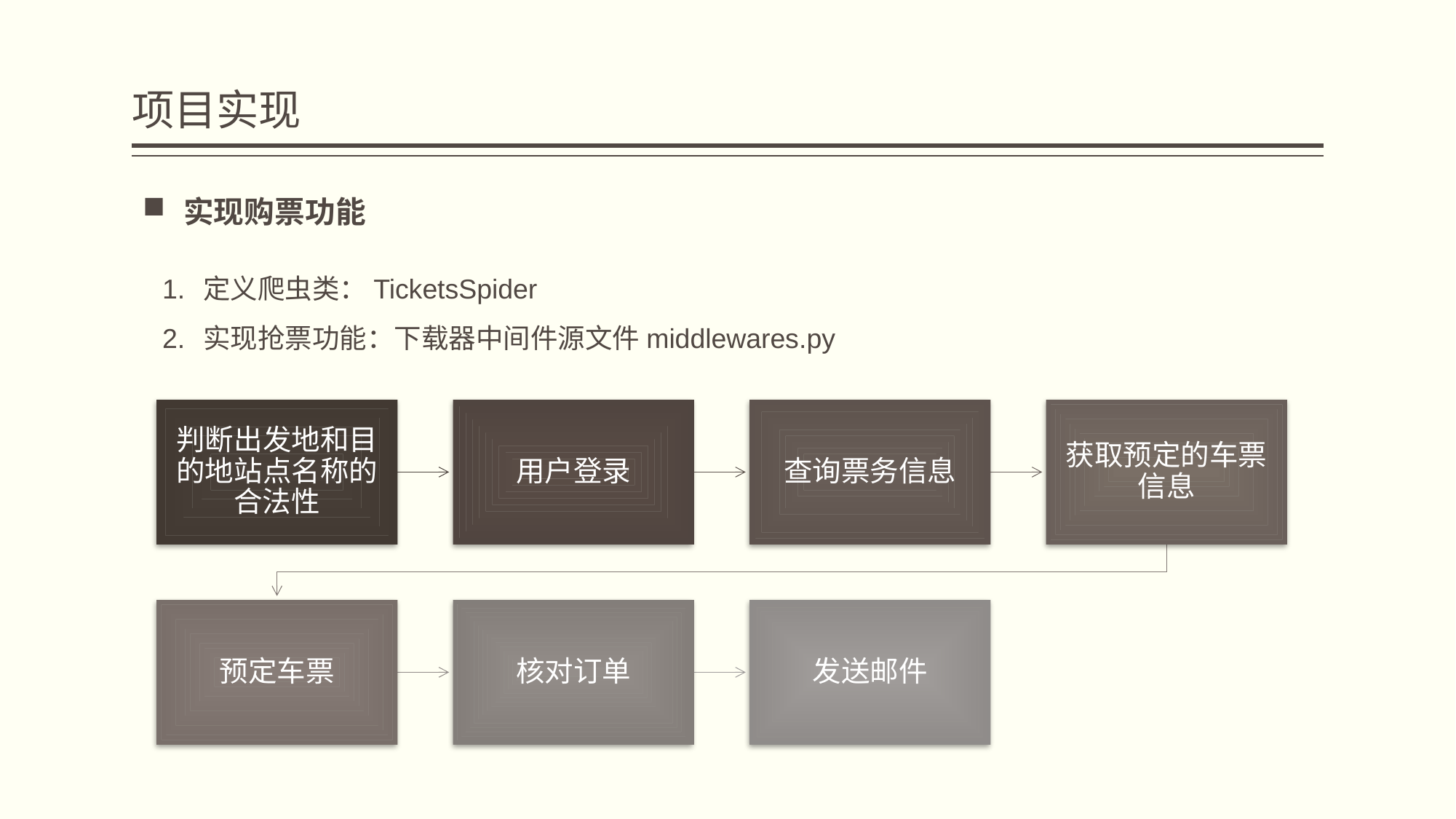

# 项目实现
实现购票功能
定义爬虫类：TicketsSpider
实现抢票功能：下载器中间件源文件middlewares.py

判断出发地和目的地站点名称的合法性

用户登录

查询票务信息

获取预定的车票信息

预定车票

核对订单
发送邮件